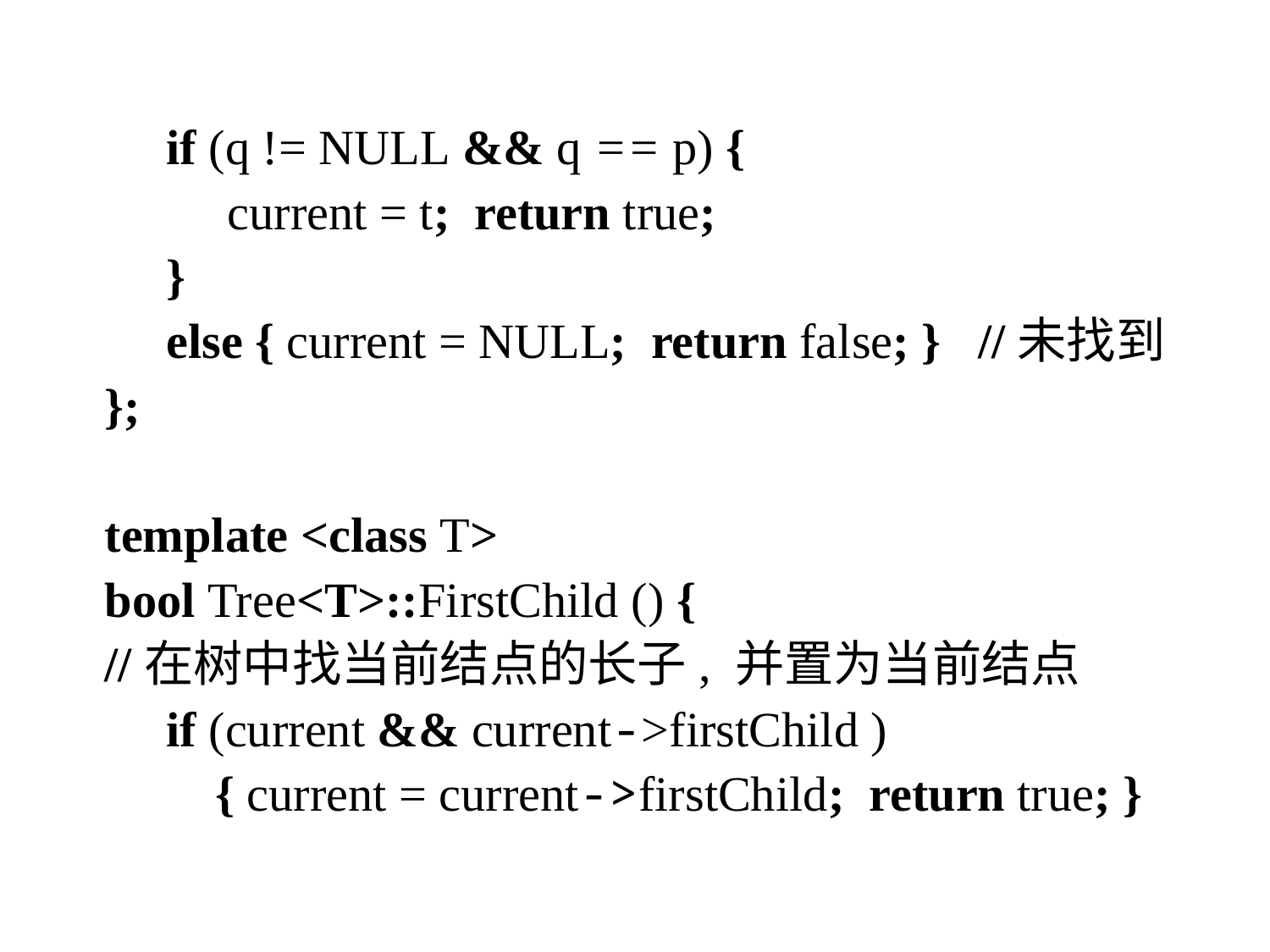

if (q != NULL && q == p) {
          current = t;  return true;
     }
     else { current = NULL;  return false; }   //未找到
};

template <class T>
bool Tree<T>::FirstChild () {
//在树中找当前结点的长子, 并置为当前结点
     if (current && current->firstChild )
         { current = current->firstChild;  return true; }